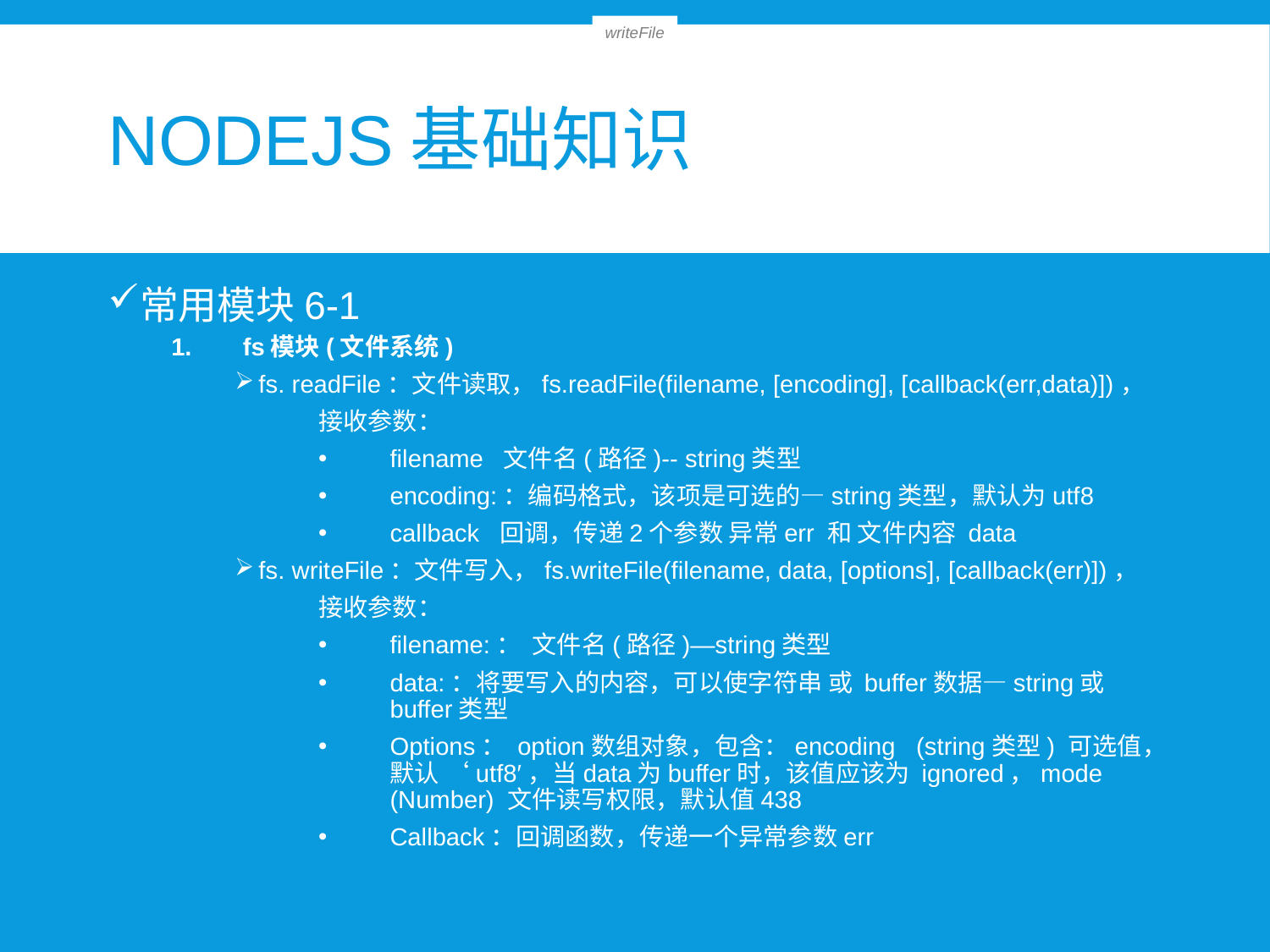

writeFile
# Nodejs基础知识
常用模块6-1
fs模块(文件系统)
fs. readFile：文件读取，fs.readFile(filename, [encoding], [callback(err,data)])，
接收参数：
filename  文件名(路径)-- string类型
encoding:：编码格式，该项是可选的—string类型，默认为utf8
callback  回调，传递2个参数 异常err 和 文件内容 data
fs. writeFile：文件写入，fs.writeFile(filename, data, [options], [callback(err)])，
接收参数：
filename:：  文件名(路径)—string类型
data:：将要写入的内容，可以使字符串 或 buffer数据—string或buffer类型
Options： option数组对象，包含：encoding   (string类型) 可选值，默认 ‘utf8′，当data为buffer时，该值应该为 ignored，mode  (Number) 文件读写权限，默认值438
Callback：回调函数，传递一个异常参数err